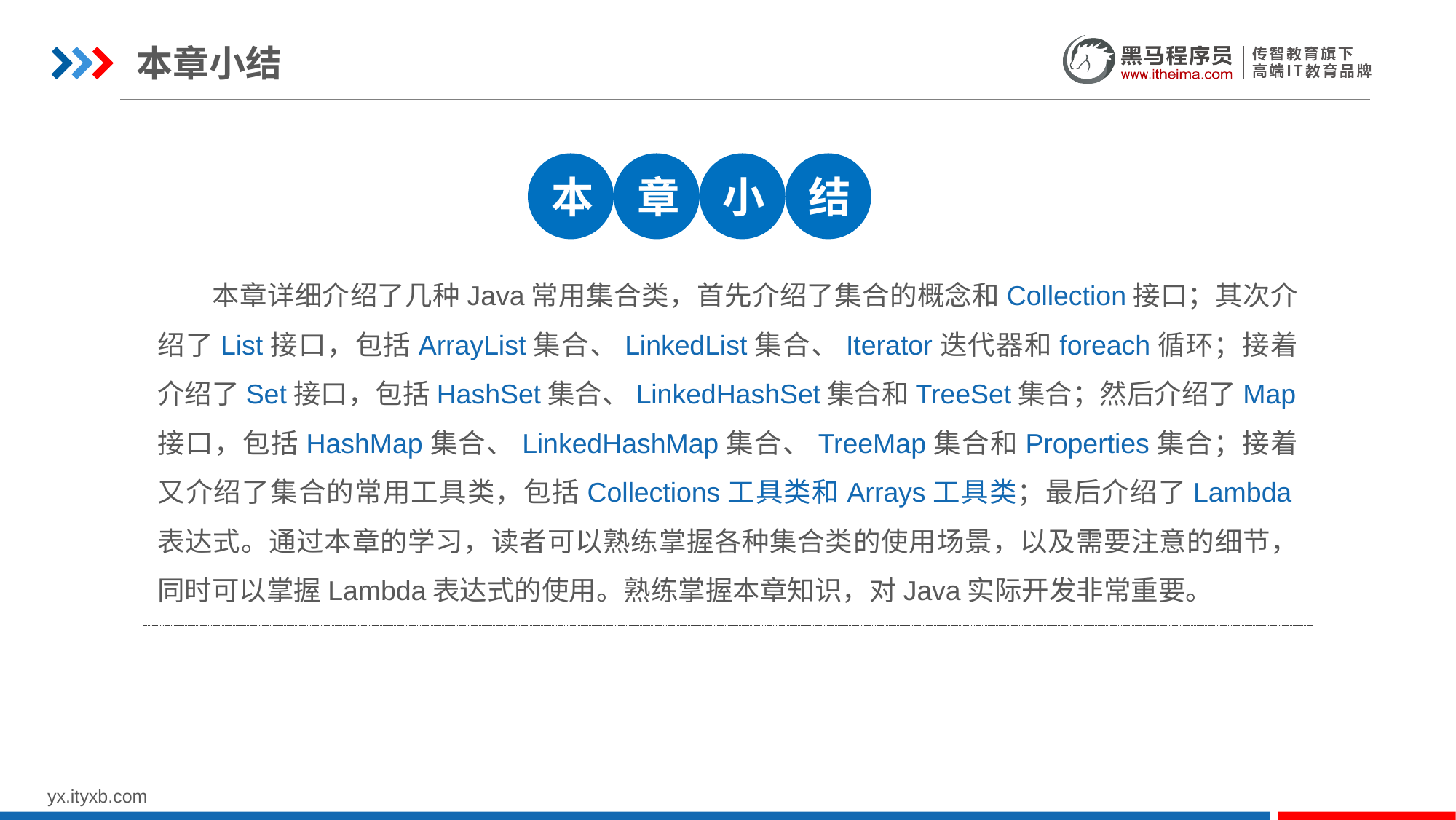

本章小结
本
章
小
结

本章详细介绍了几种Java常用集合类，首先介绍了集合的概念和Collection接口；其次介绍了List接口，包括ArrayList集合、LinkedList集合、Iterator迭代器和foreach循环；接着介绍了Set接口，包括HashSet集合、LinkedHashSet集合和TreeSet集合；然后介绍了Map接口，包括HashMap集合、LinkedHashMap集合、TreeMap集合和Properties集合；接着又介绍了集合的常用工具类，包括Collections工具类和Arrays工具类；最后介绍了Lambda表达式。通过本章的学习，读者可以熟练掌握各种集合类的使用场景，以及需要注意的细节，同时可以掌握Lambda表达式的使用。熟练掌握本章知识，对Java实际开发非常重要。